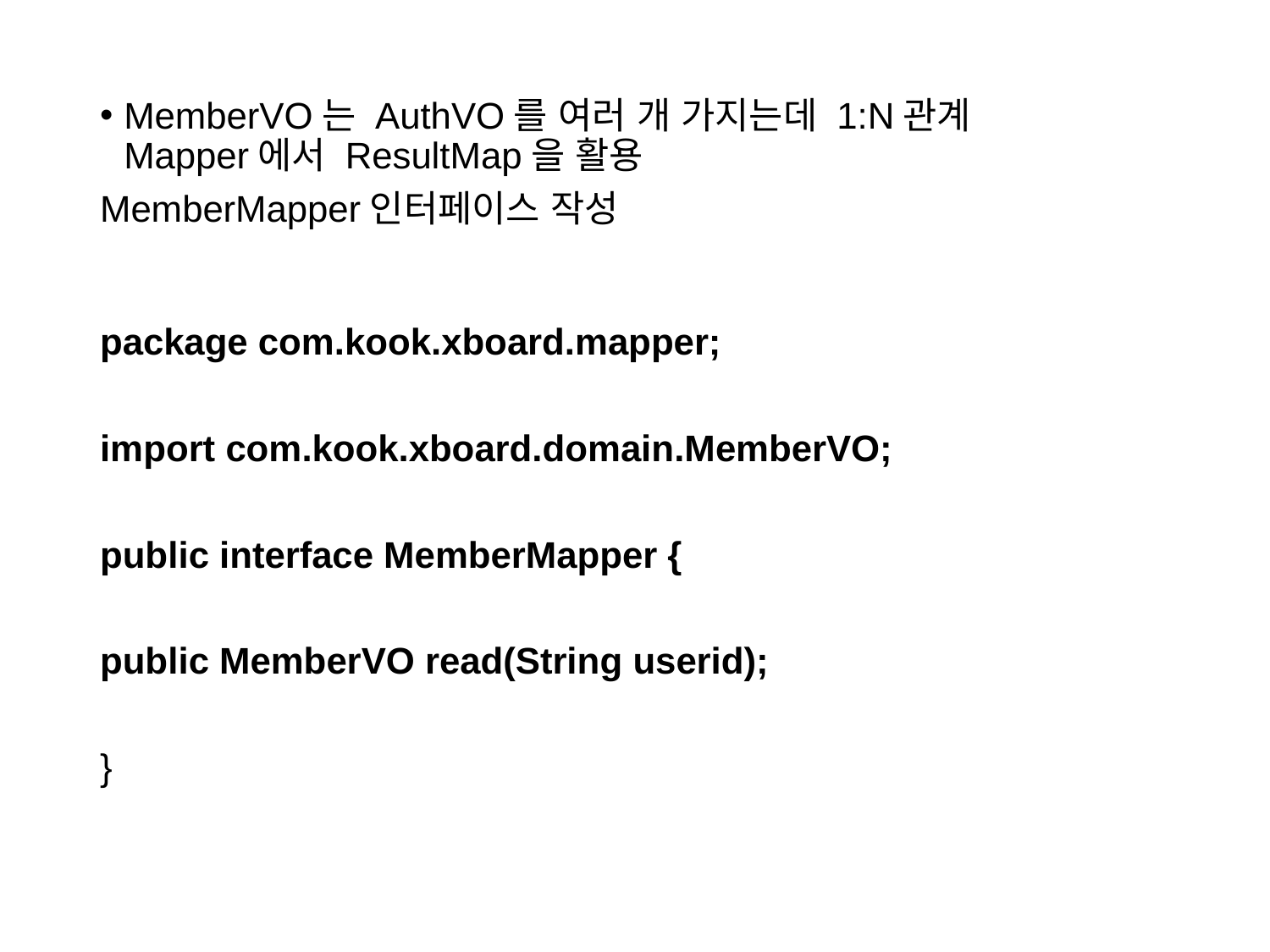

MemberVO는 AuthVO를 여러 개 가지는데 1:N관계
Mapper에서 ResultMap을 활용
MemberMapper인터페이스 작성
package com.kook.xboard.mapper;

import com.kook.xboard.domain.MemberVO;

public interface MemberMapper {

public MemberVO read(String userid);

}